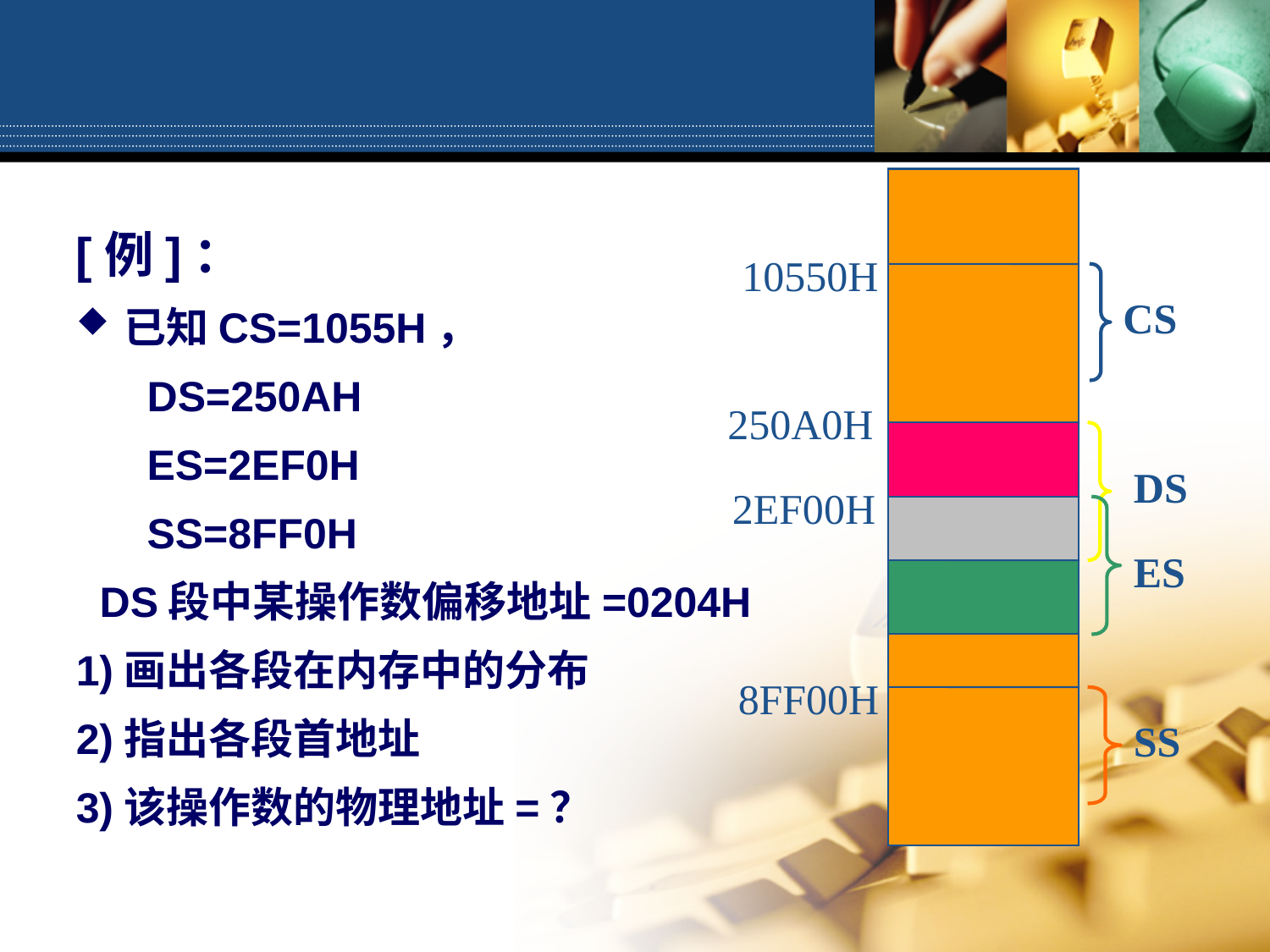

[例]：
已知CS=1055H，
      DS=250AH
      ES=2EF0H
      SS=8FF0H
  DS段中某操作数偏移地址=0204H
1)画出各段在内存中的分布
2)指出各段首地址
3)该操作数的物理地址=？
10550H

CS
250A0H

DS
2EF00H

ES

8FF00H

SS